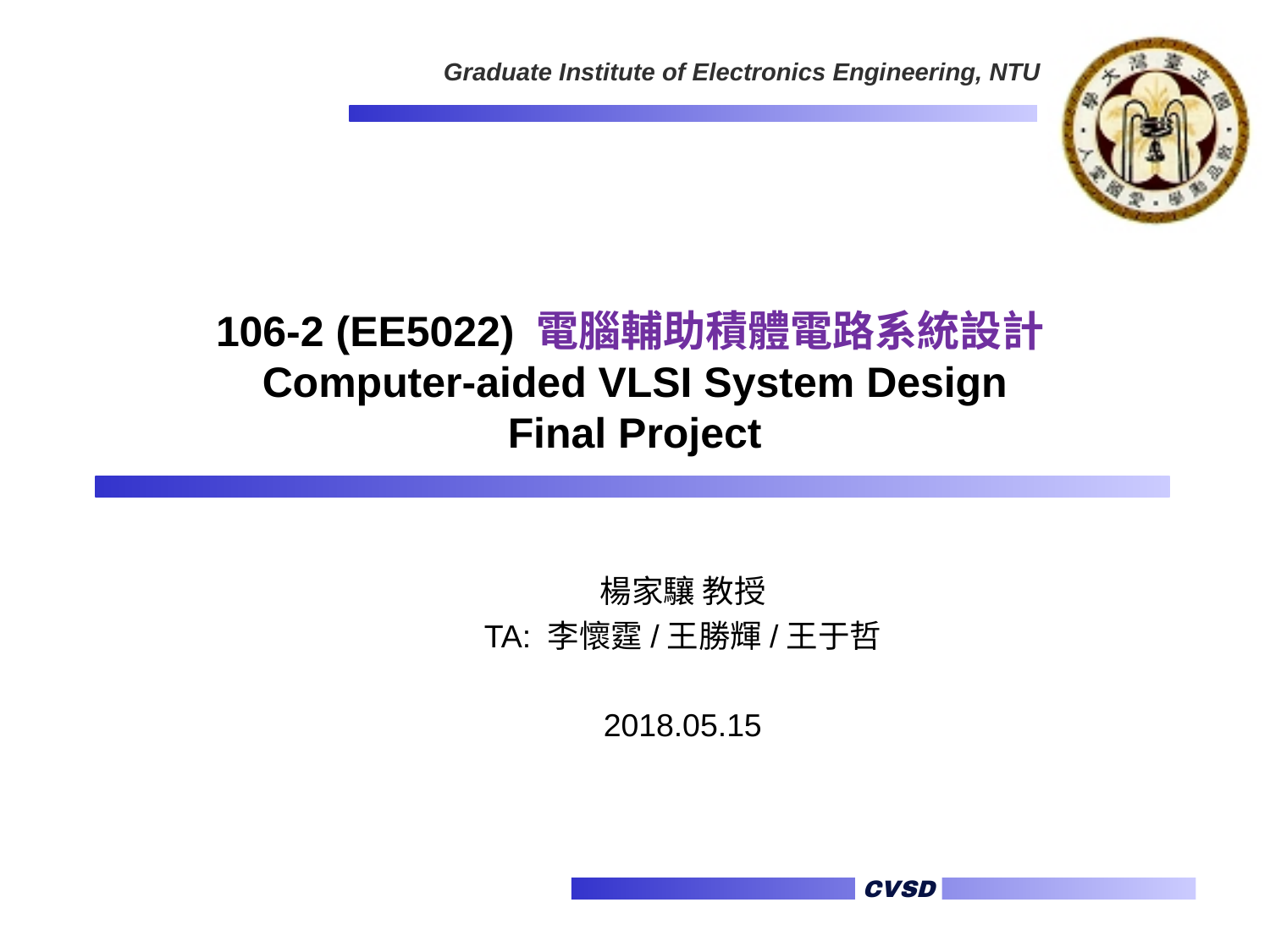

# 106-2 (EE5022) 電腦輔助積體電路系統設計  Computer-aided VLSI System Design Final Project
楊家驤 教授
TA: 李懷霆/王勝輝/王于哲

2018.05.15